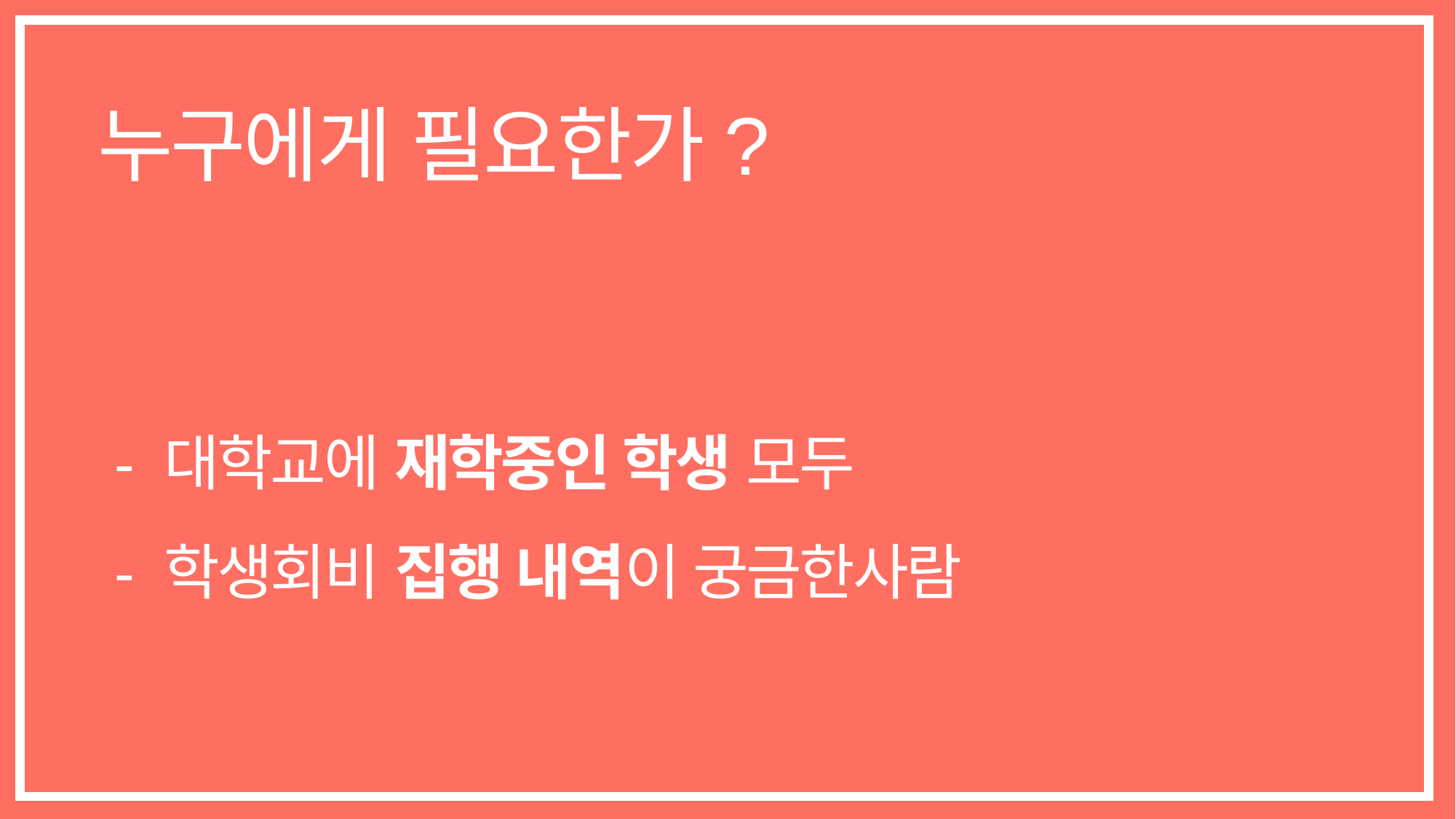

누구에게 필요한가?

 - 대학교에 재학중인 학생 모두
 - 학생회비 집행 내역이 궁금한사람